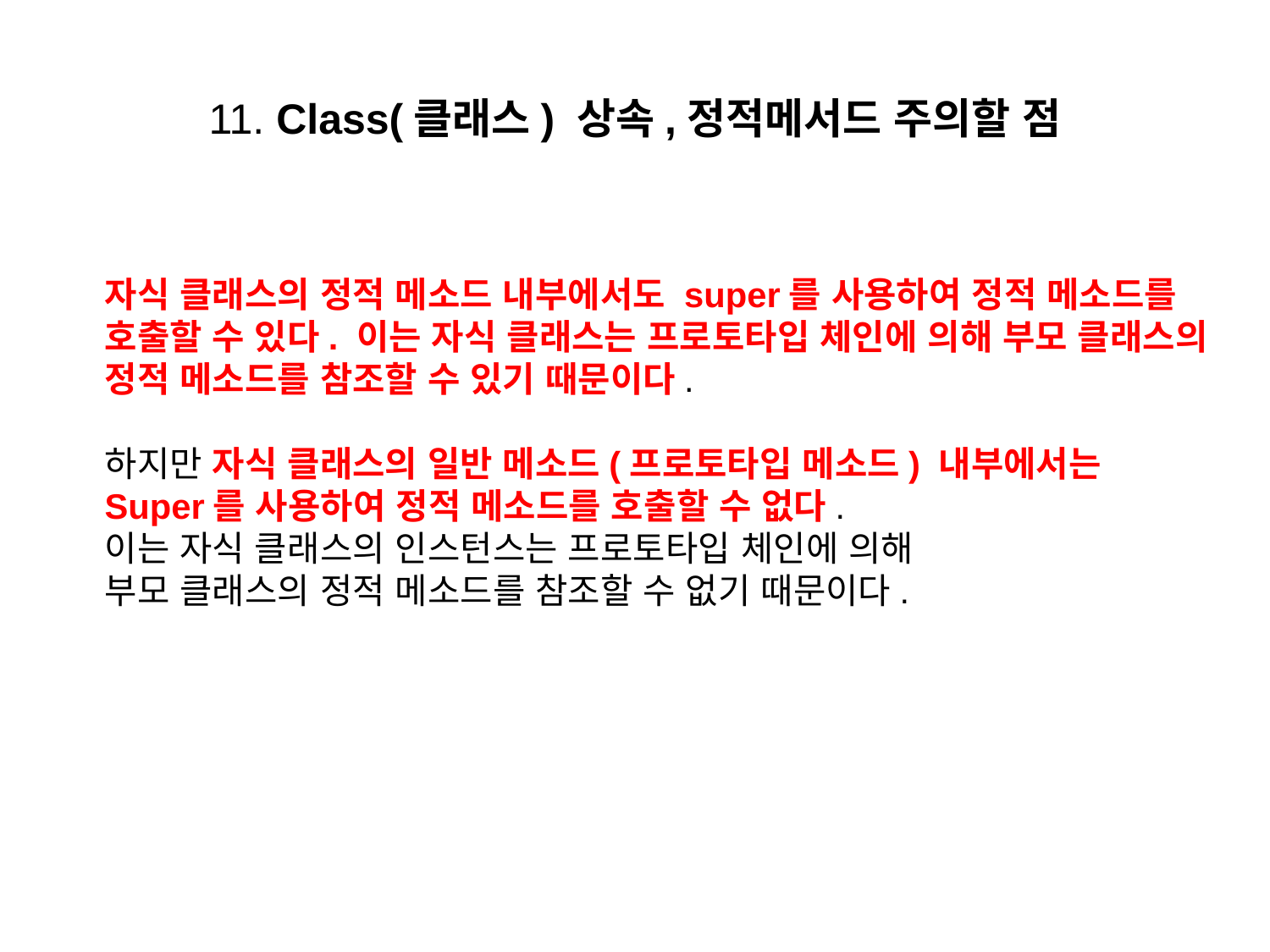

# 11. Class(클래스) 상속,정적메서드 주의할 점
자식 클래스의 정적 메소드 내부에서도 super를 사용하여 정적 메소드를
호출할 수 있다. 이는 자식 클래스는 프로토타입 체인에 의해 부모 클래스의
정적 메소드를 참조할 수 있기 때문이다.

하지만 자식 클래스의 일반 메소드(프로토타입 메소드) 내부에서는
Super를 사용하여 정적 메소드를 호출할 수 없다.
이는 자식 클래스의 인스턴스는 프로토타입 체인에 의해
부모 클래스의 정적 메소드를 참조할 수 없기 때문이다.